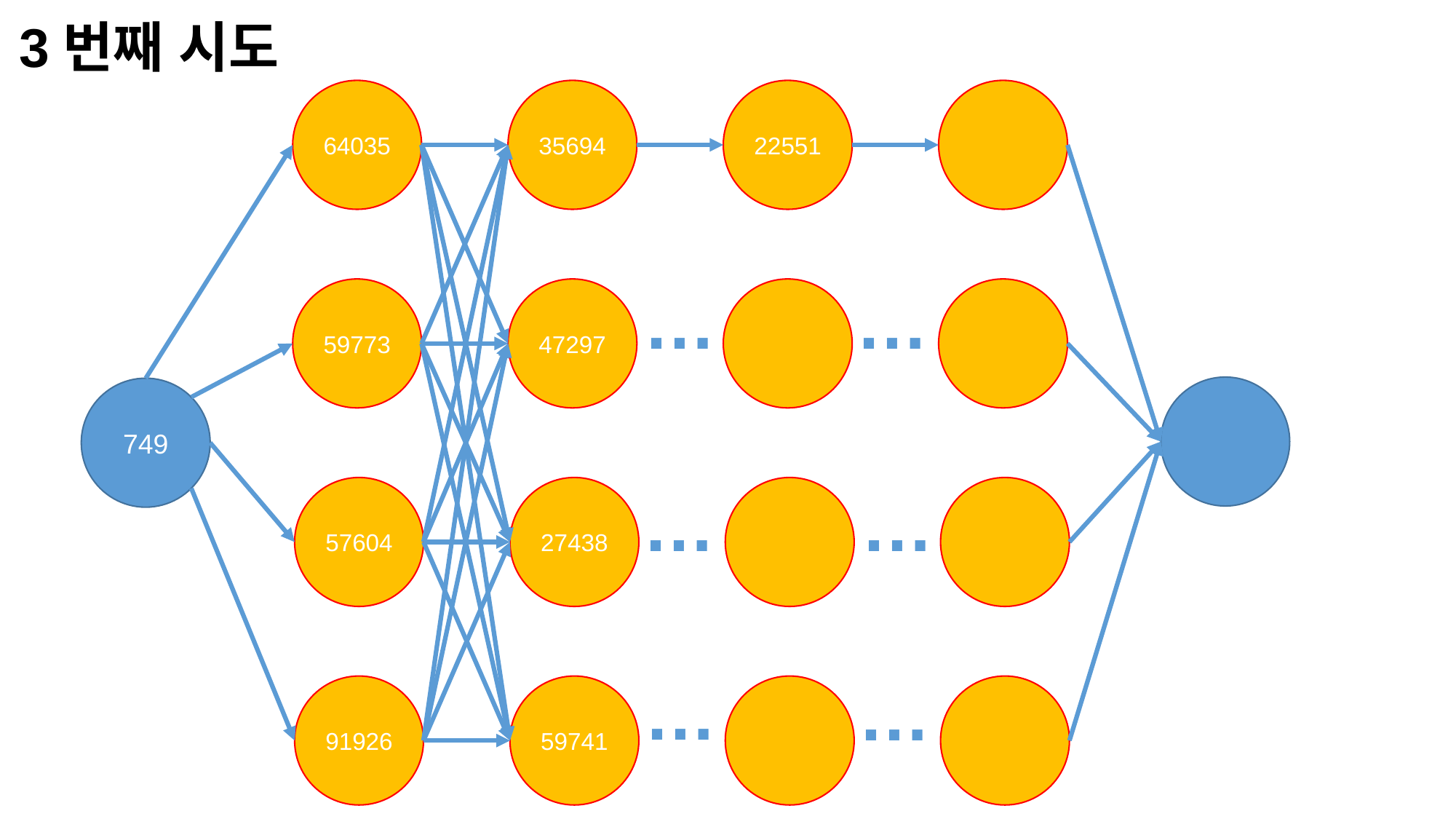

3번째 시도
64035
35694
22551

…
…
59773
47297

749
…
…
57604
27438

…
…
91926
59741